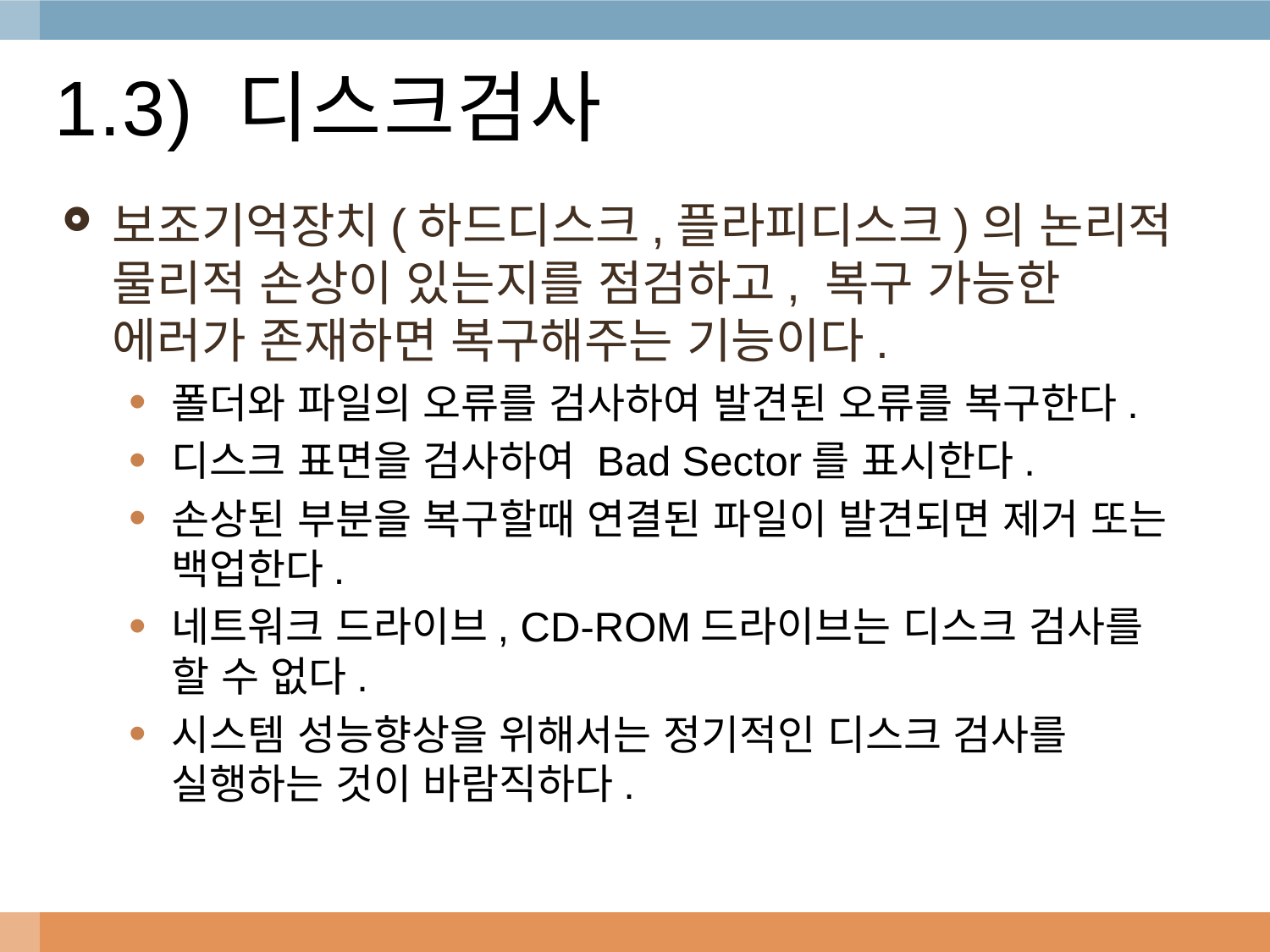

# 1.3) 디스크검사
보조기억장치(하드디스크,플라피디스크)의 논리적 물리적 손상이 있는지를 점검하고, 복구 가능한 에러가 존재하면 복구해주는 기능이다.
폴더와 파일의 오류를 검사하여 발견된 오류를 복구한다.
디스크 표면을 검사하여 Bad Sector를 표시한다.
손상된 부분을 복구할때 연결된 파일이 발견되면 제거 또는 백업한다.
네트워크 드라이브, CD-ROM드라이브는 디스크 검사를 할 수 없다.
시스템 성능향상을 위해서는 정기적인 디스크 검사를 실행하는 것이 바람직하다.